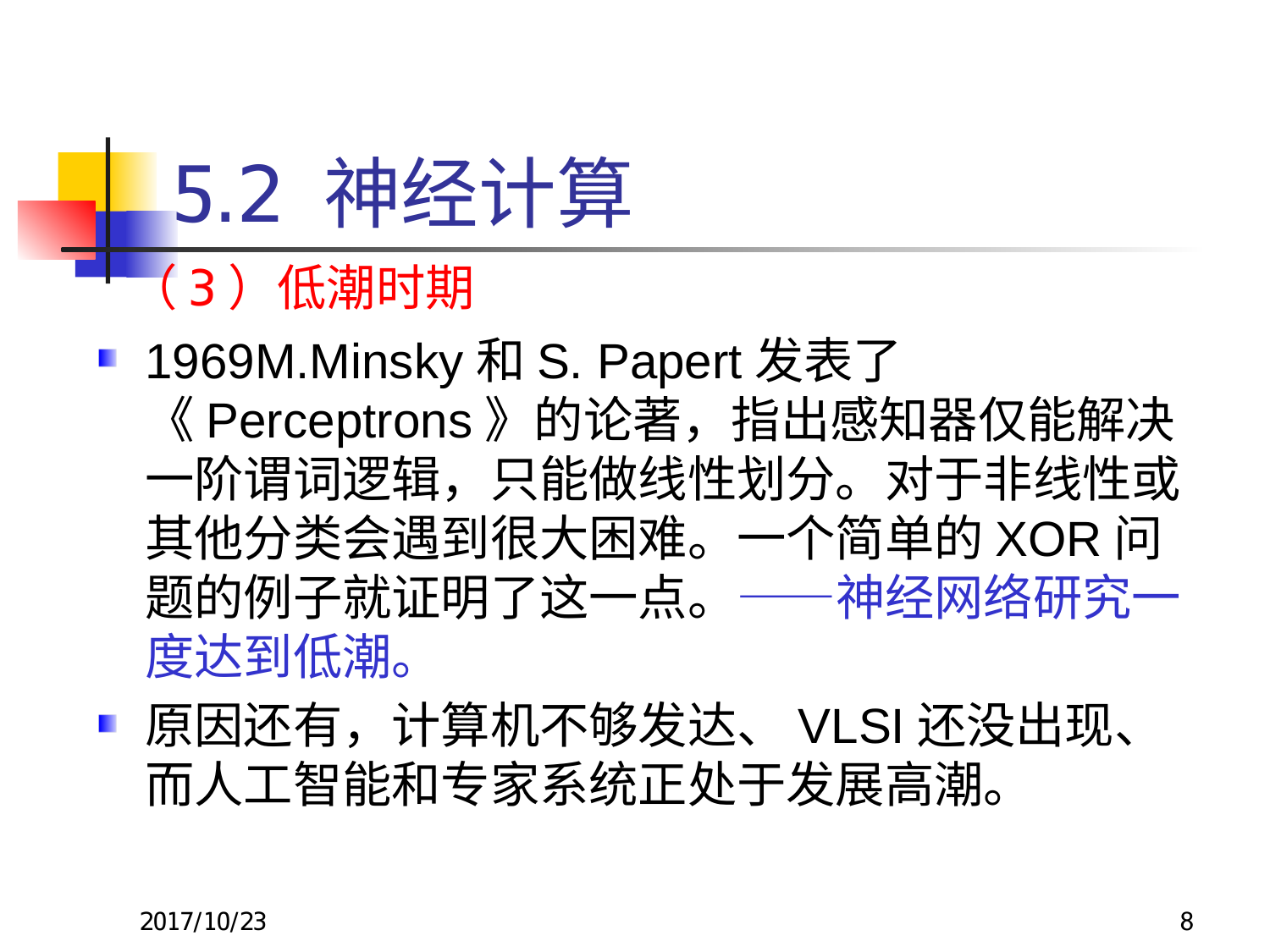

# 5.2 神经计算
（3）低潮时期
1969M.Minsky和S. Papert发表了《Perceptrons》的论著，指出感知器仅能解决一阶谓词逻辑，只能做线性划分。对于非线性或其他分类会遇到很大困难。一个简单的XOR问题的例子就证明了这一点。——神经网络研究一度达到低潮。
原因还有，计算机不够发达、VLSI还没出现、而人工智能和专家系统正处于发展高潮。
2017/10/23
8